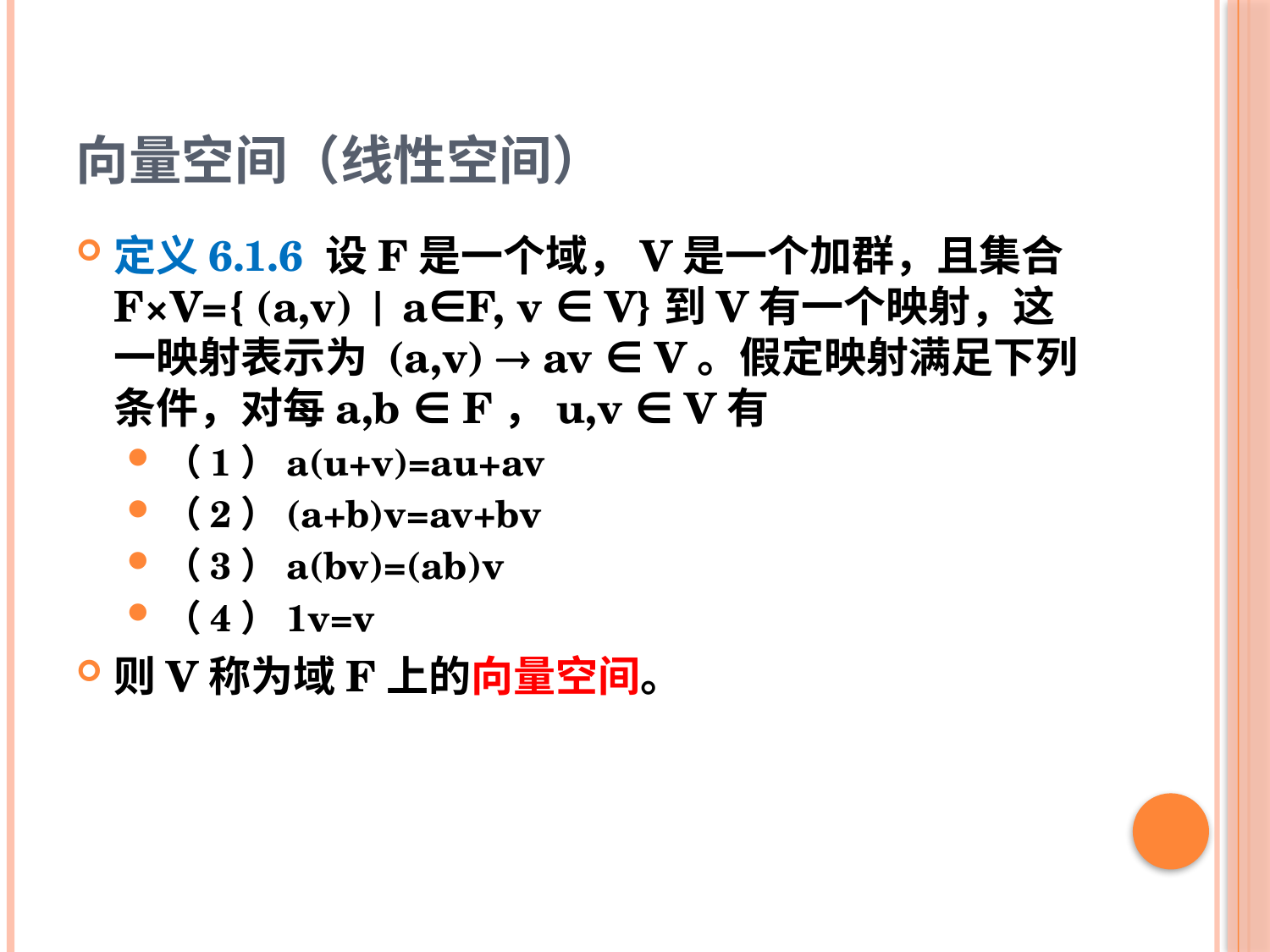

# 向量空间（线性空间）
定义6.1.6 设F是一个域，V是一个加群，且集合F×V={ (a,v) | a∈F, v ∈ V}到V有一个映射，这一映射表示为 (a,v) → av ∈ V。假定映射满足下列条件，对每a,b ∈ F，u,v ∈ V有
（1）a(u+v)=au+av
（2）(a+b)v=av+bv
（3）a(bv)=(ab)v
（4）1v=v
则V称为域F上的向量空间。